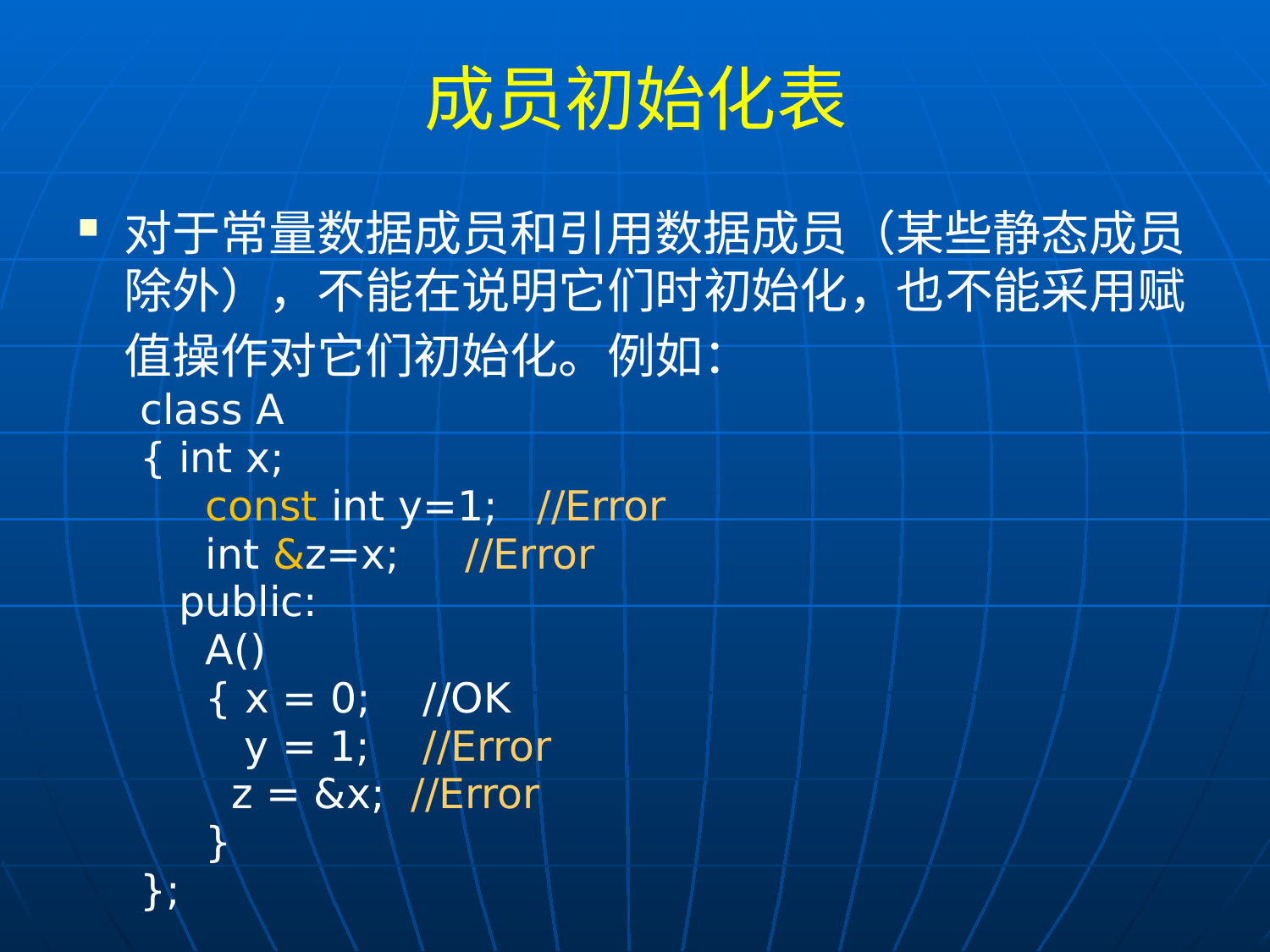

# 成员初始化表
对于常量数据成员和引用数据成员（某些静态成员除外），不能在说明它们时初始化，也不能采用赋值操作对它们初始化。例如：
class A
{		int x;
     const int y=1;   //Error
     int &z=x;     //Error
   public:
     A()
     { x = 0;    //OK
	     y = 1;    //Error
		    z = &x;  //Error
     }
};